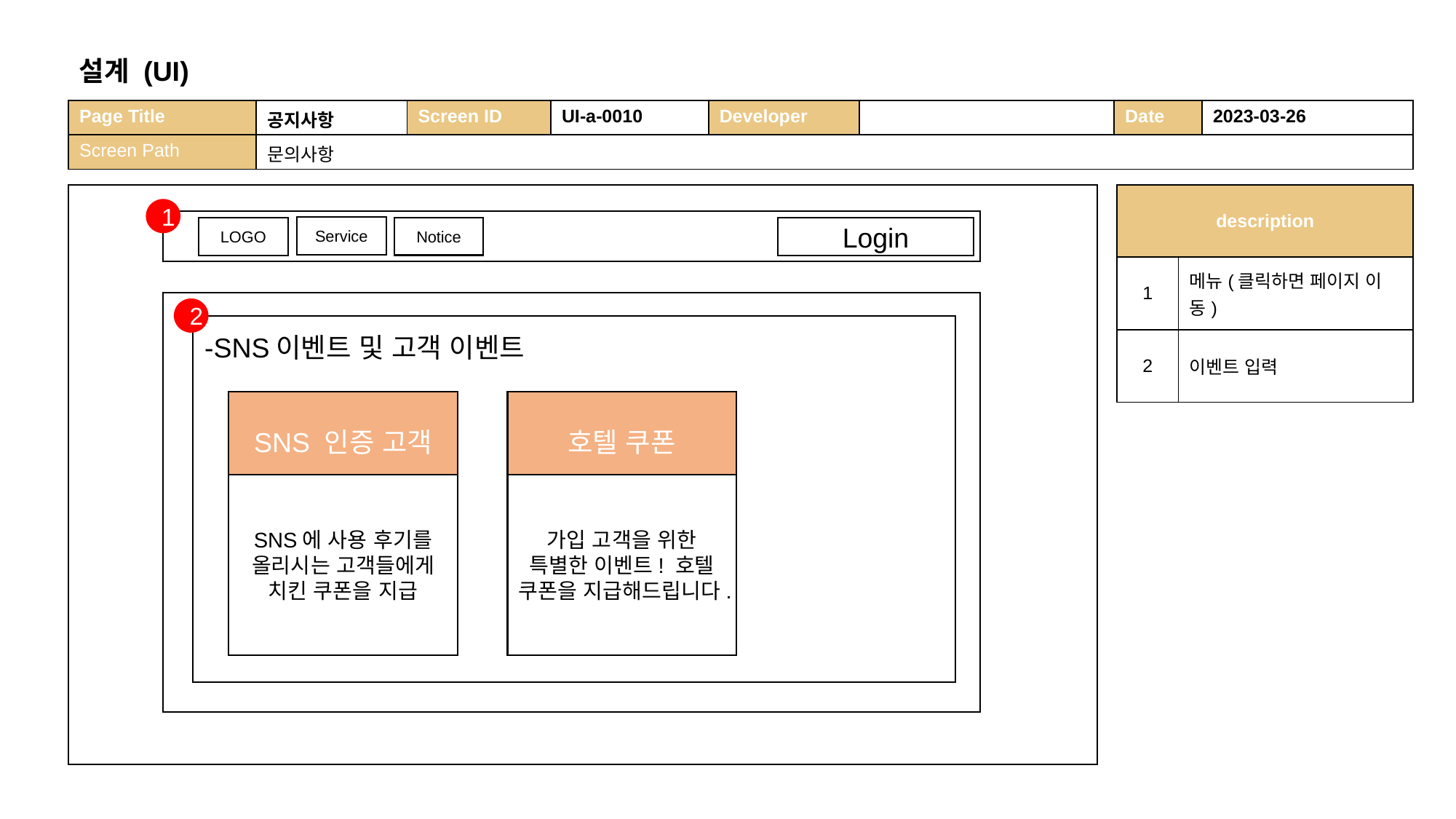

설계 (UI)
| Page Title | 공지사항 | Screen ID | UI-a-0010 | Developer |  | Date | 2023-03-26 |
| --- | --- | --- | --- | --- | --- | --- | --- |
| Screen Path | 문의사항 |  |  |  |  |  |  |

| description |  |
| --- | --- |
| 1 | 메뉴(클릭하면 페이지 이동) |
| 2 | 이벤트 입력 |
1

Service
Notice
LOGO
Login
    -SNS이벤트 및 고객 이벤트

2

SNS 인증 고객

SNS에 사용 후기를 올리시는 고객들에게 치킨 쿠폰을 지급

호텔 쿠폰

가입 고객을 위한 특별한 이벤트! 호텔 쿠폰을 지급해드립니다.